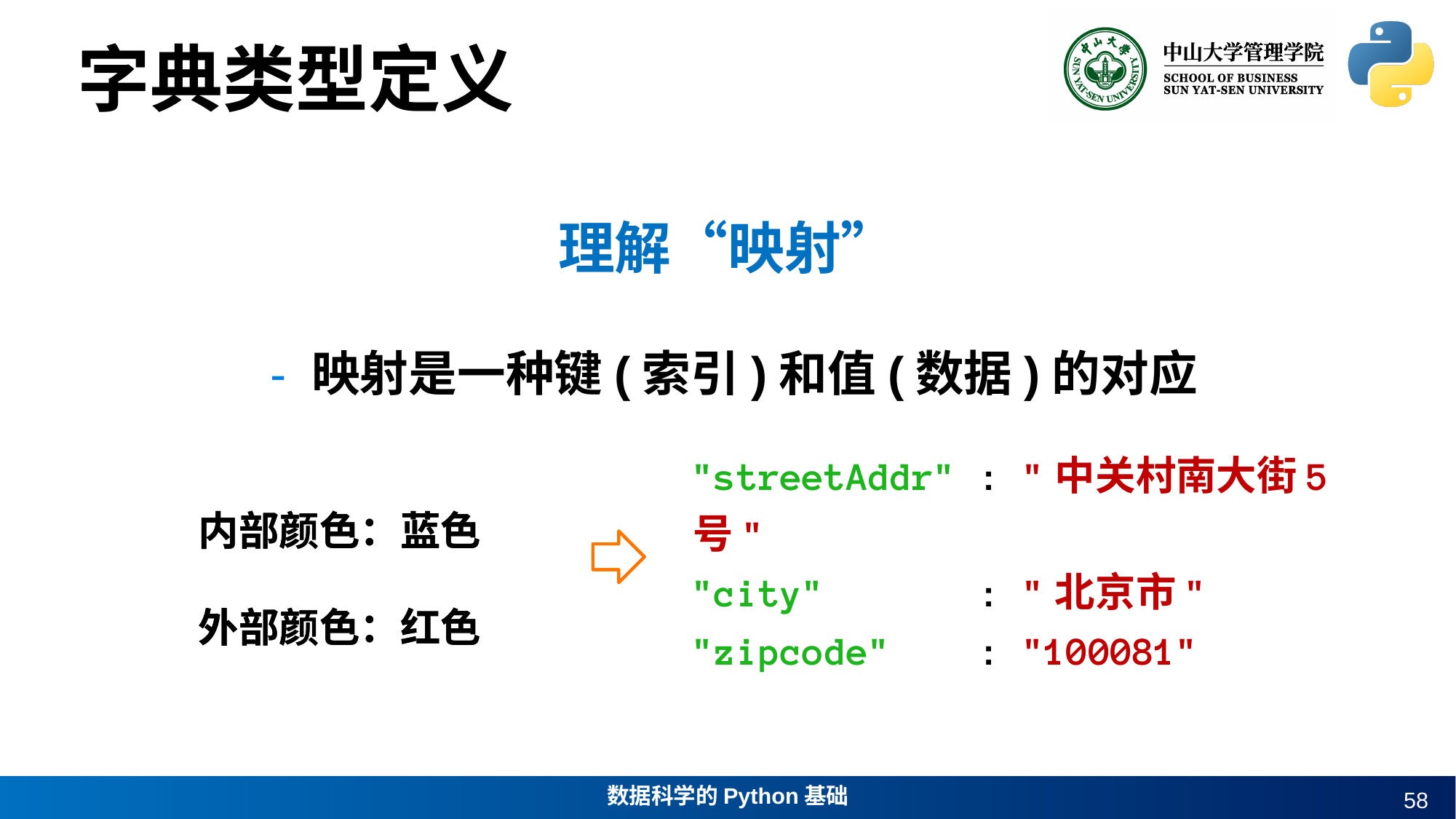

字典类型定义
理解“映射”
- 映射是一种键(索引)和值(数据)的对应
"streetAddr" : "中关村南大街5号"
"city"       : "北京市"
"zipcode"    : "100081"
内部颜色：蓝色
外部颜色：红色
内部颜色：蓝色
外部颜色：红色